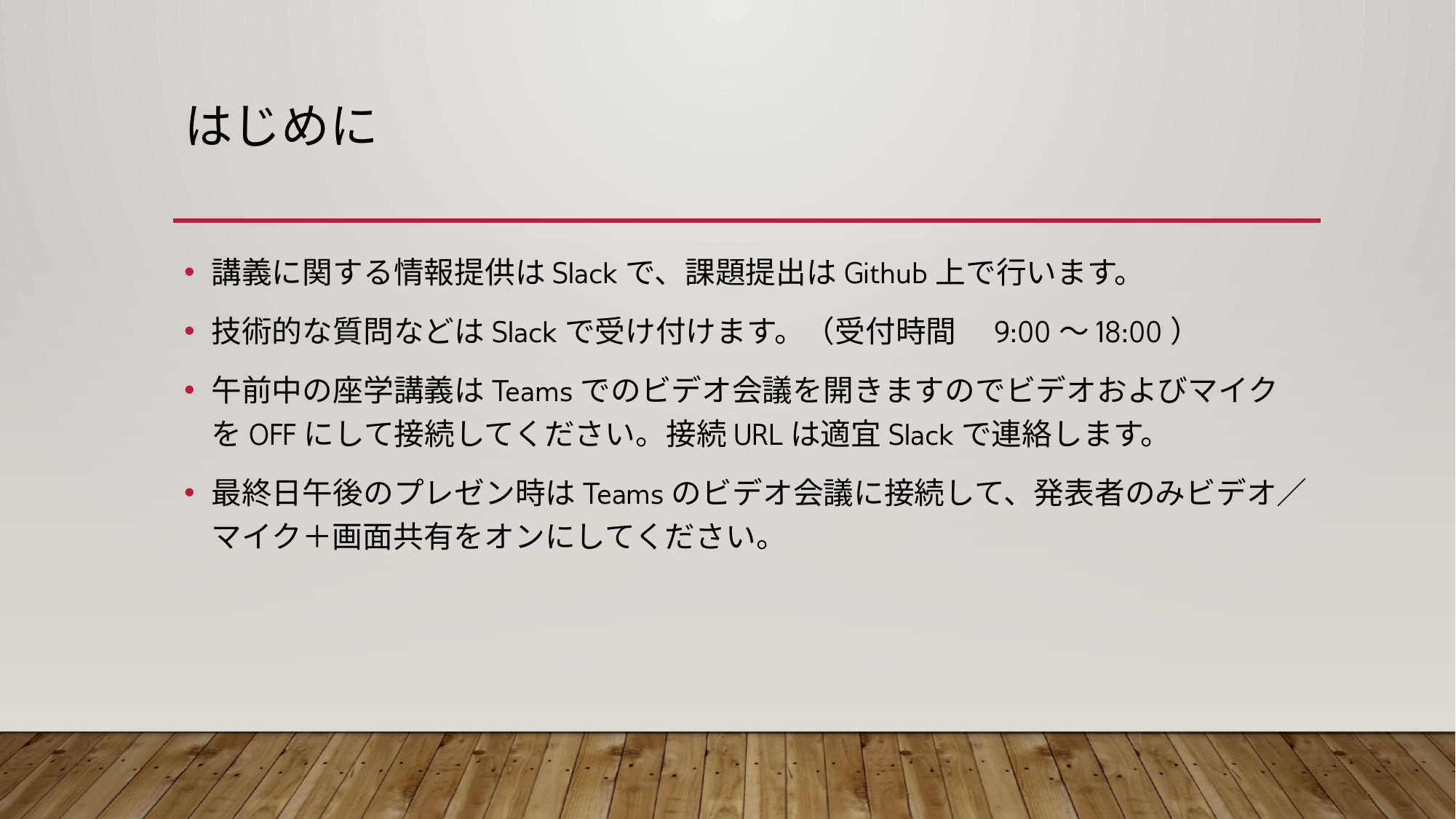

# はじめに
講義に関する情報提供はSlackで、課題提出はGithub上で行います。
技術的な質問などはSlackで受け付けます。（受付時間　9:00～18:00）
午前中の座学講義はTeamsでのビデオ会議を開きますのでビデオおよびマイクをOFFにして接続してください。接続URLは適宜Slackで連絡します。
最終日午後のプレゼン時はTeamsのビデオ会議に接続して、発表者のみビデオ／マイク＋画面共有をオンにしてください。